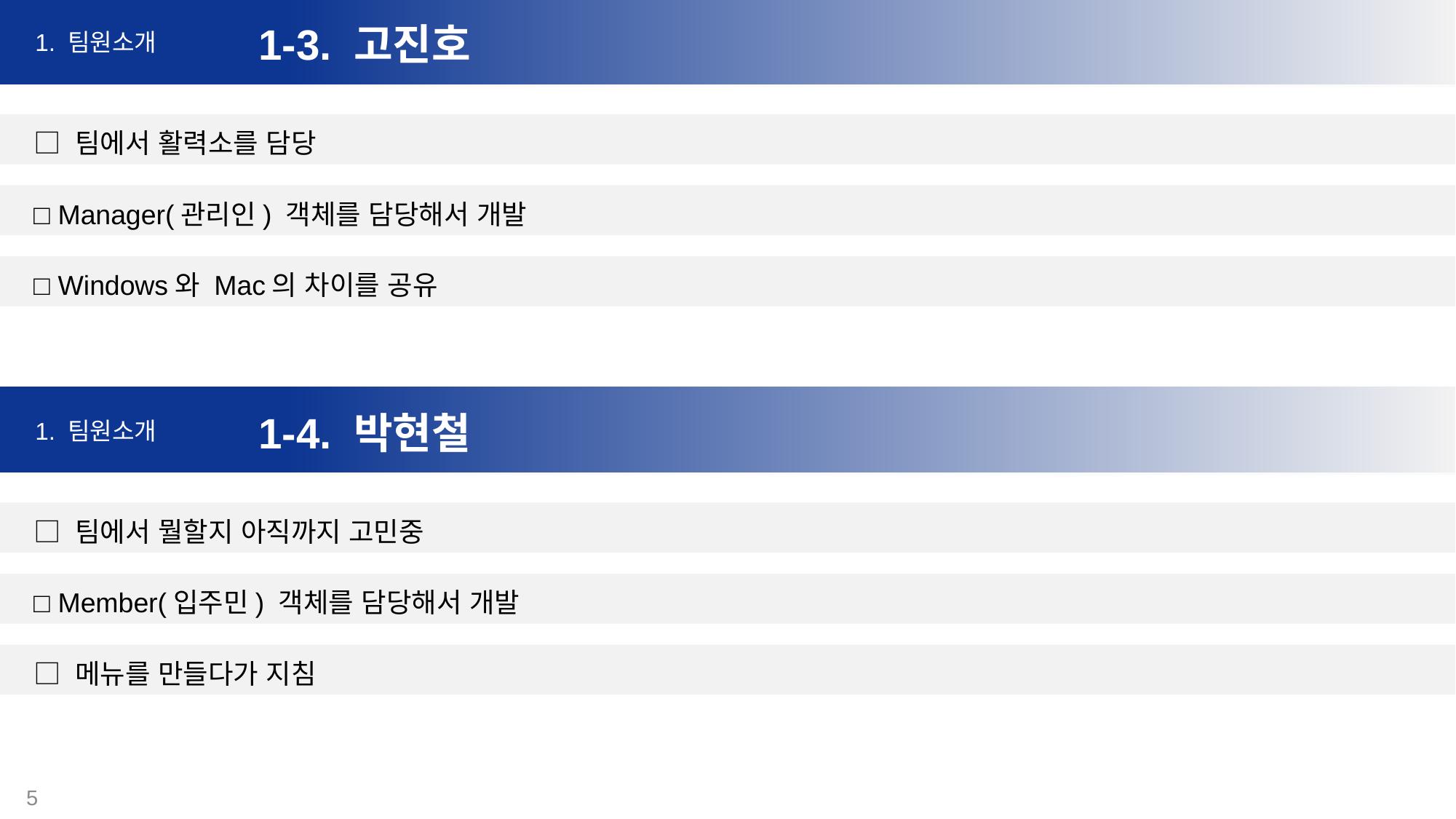

1-3. 고진호
1. 팀원소개
   □ 팀에서 활력소를 담당
   □ Manager(관리인) 객체를 담당해서 개발
   □ Windows와 Mac의 차이를 공유

1-4. 박현철
1. 팀원소개
   □ 팀에서 뭘할지 아직까지 고민중
   □ Member(입주민) 객체를 담당해서 개발
   □ 메뉴를 만들다가 지침
5